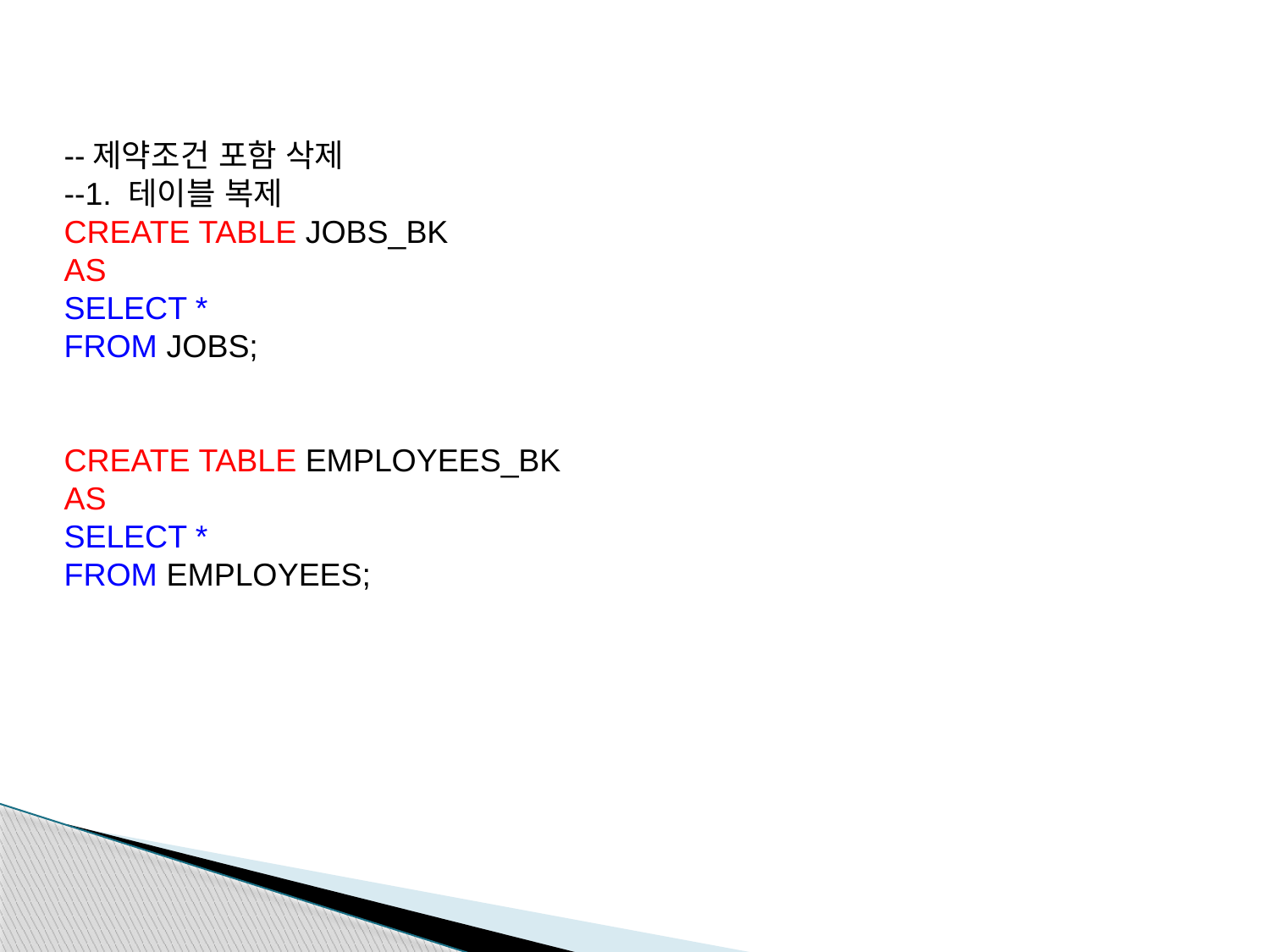

--제약조건 포함 삭제
--1. 테이블 복제
CREATE TABLE JOBS_BK
AS
SELECT *
FROM JOBS;

CREATE TABLE EMPLOYEES_BK
AS
SELECT *
FROM EMPLOYEES;